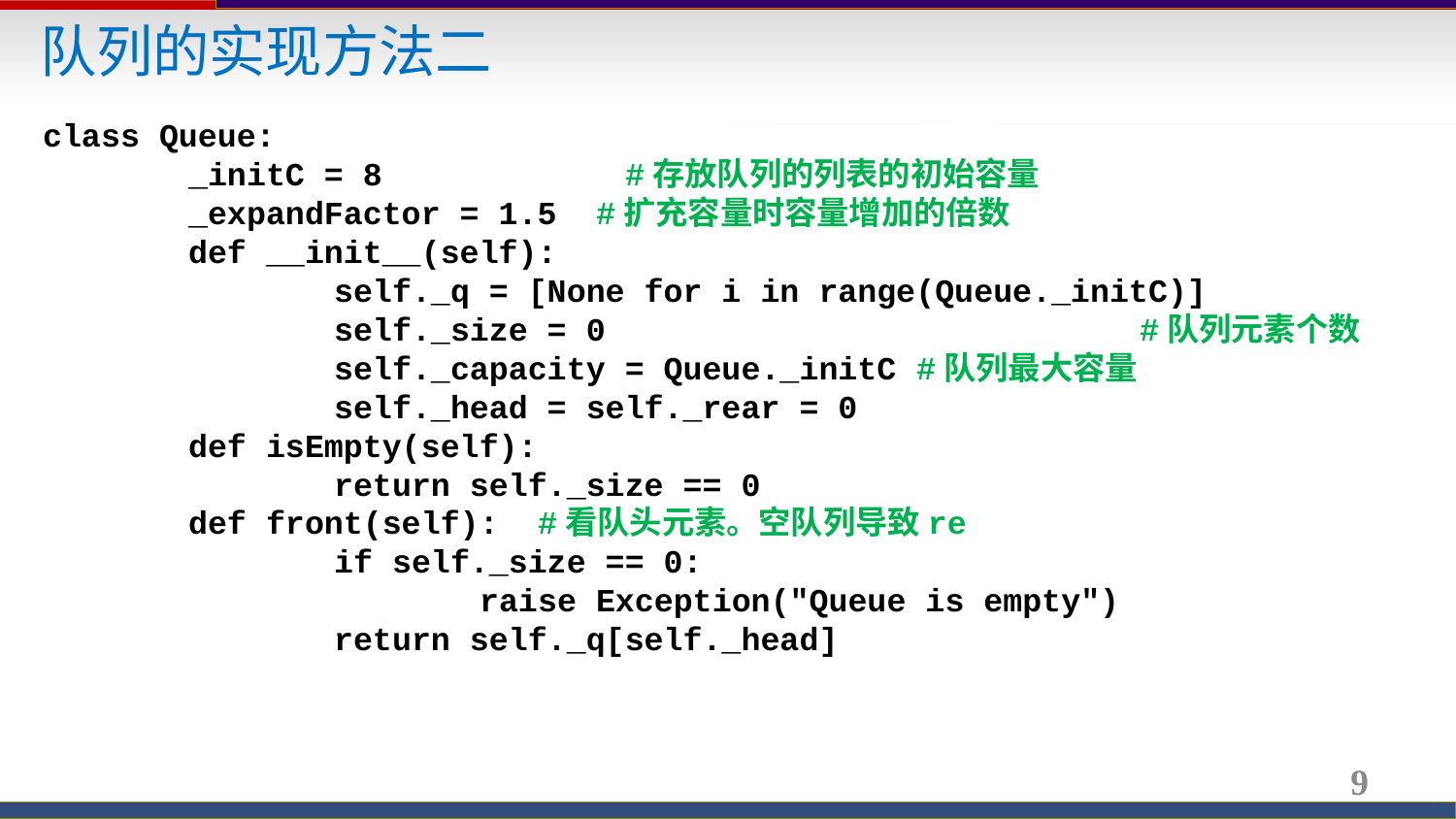

队列的实现方法二
class Queue:
	_initC = 8		#存放队列的列表的初始容量
	_expandFactor = 1.5  #扩充容量时容量增加的倍数
	def __init__(self):
		self._q = [None for i in range(Queue._initC)]
		self._size = 0				    #队列元素个数
		self._capacity = Queue._initC #队列最大容量
		self._head = self._rear = 0
	def isEmpty(self):
		return self._size == 0
	def front(self):  #看队头元素。空队列导致re
		if self._size == 0:
			raise Exception("Queue is empty")
		return self._q[self._head]